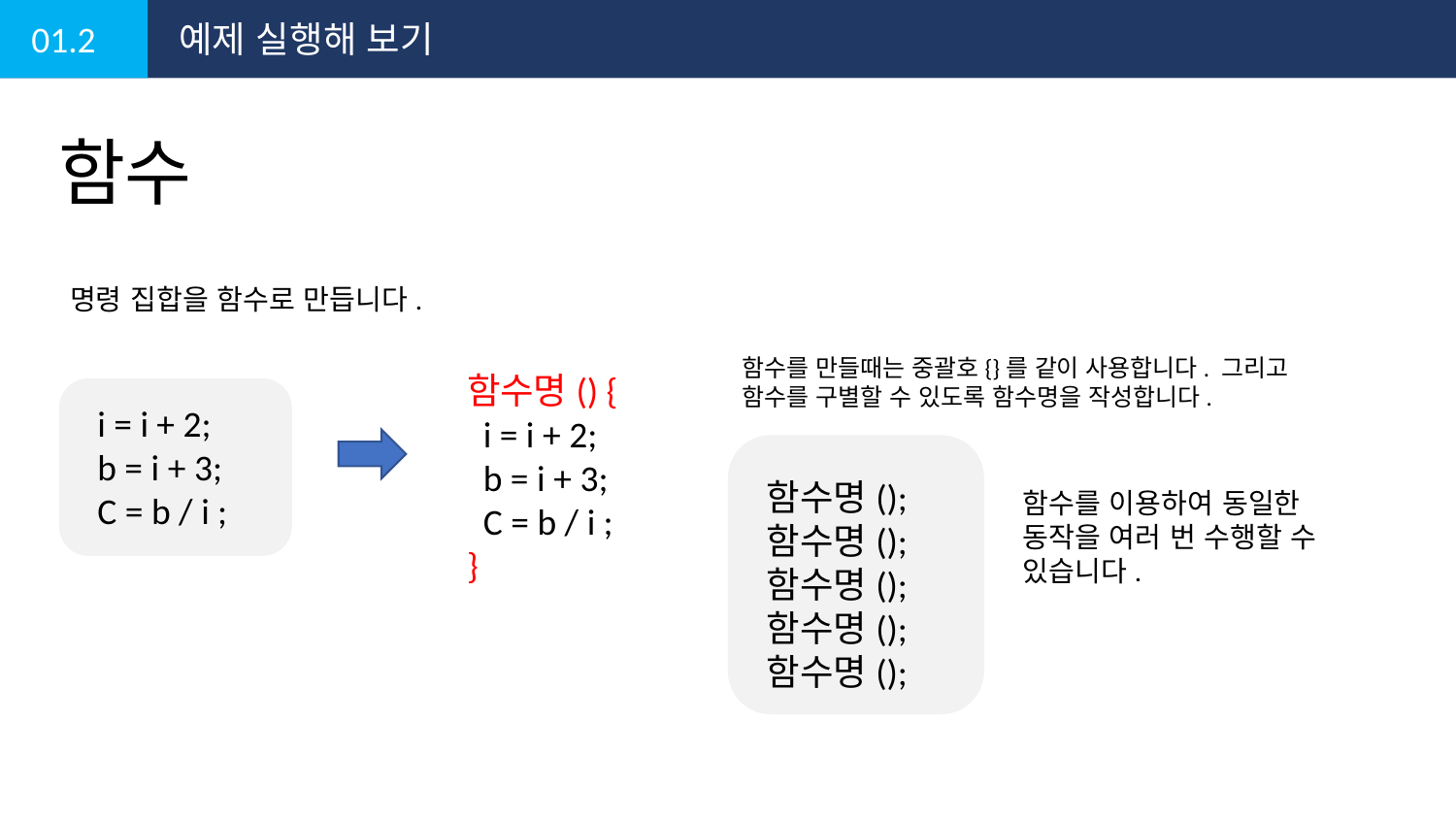

01.2
예제 실행해 보기
함수
명령 집합을 함수로 만듭니다.
함수를 만들때는 중괄호{}를 같이 사용합니다. 그리고 함수를 구별할 수 있도록 함수명을 작성합니다.
함수명() {
  i = i + 2;
  b = i + 3;
  C = b / i ;
}

i = i + 2;
b = i + 3;
C = b / i ;

함수명();
함수명();
함수명();
함수명();
함수명();
함수를 이용하여 동일한 동작을 여러 번 수행할 수 있습니다.